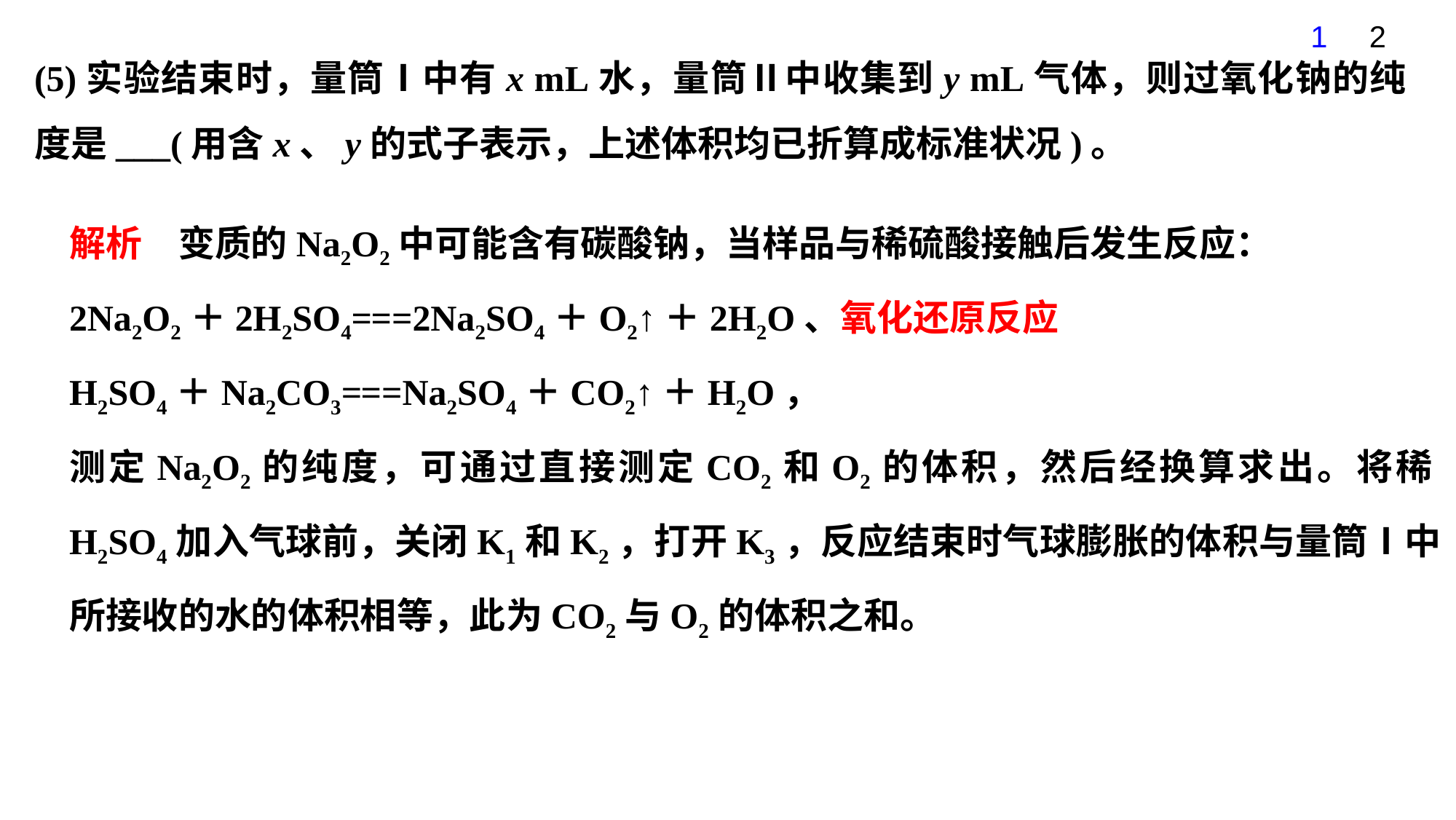

1
2
(5)实验结束时，量筒Ⅰ中有x mL水，量筒Ⅱ中收集到y mL气体，则过氧化钠的纯度是___(用含x、y的式子表示，上述体积均已折算成标准状况)。
解析　变质的Na2O2中可能含有碳酸钠，当样品与稀硫酸接触后发生反应：
2Na2O2＋2H2SO4===2Na2SO4＋O2↑＋2H2O、氧化还原反应
H2SO4＋Na2CO3===Na2SO4＋CO2↑＋H2O，
测定Na2O2的纯度，可通过直接测定CO2和O2的体积，然后经换算求出。将稀H2SO4加入气球前，关闭K1和K2，打开K3，反应结束时气球膨胀的体积与量筒Ⅰ中所接收的水的体积相等，此为CO2与O2的体积之和。